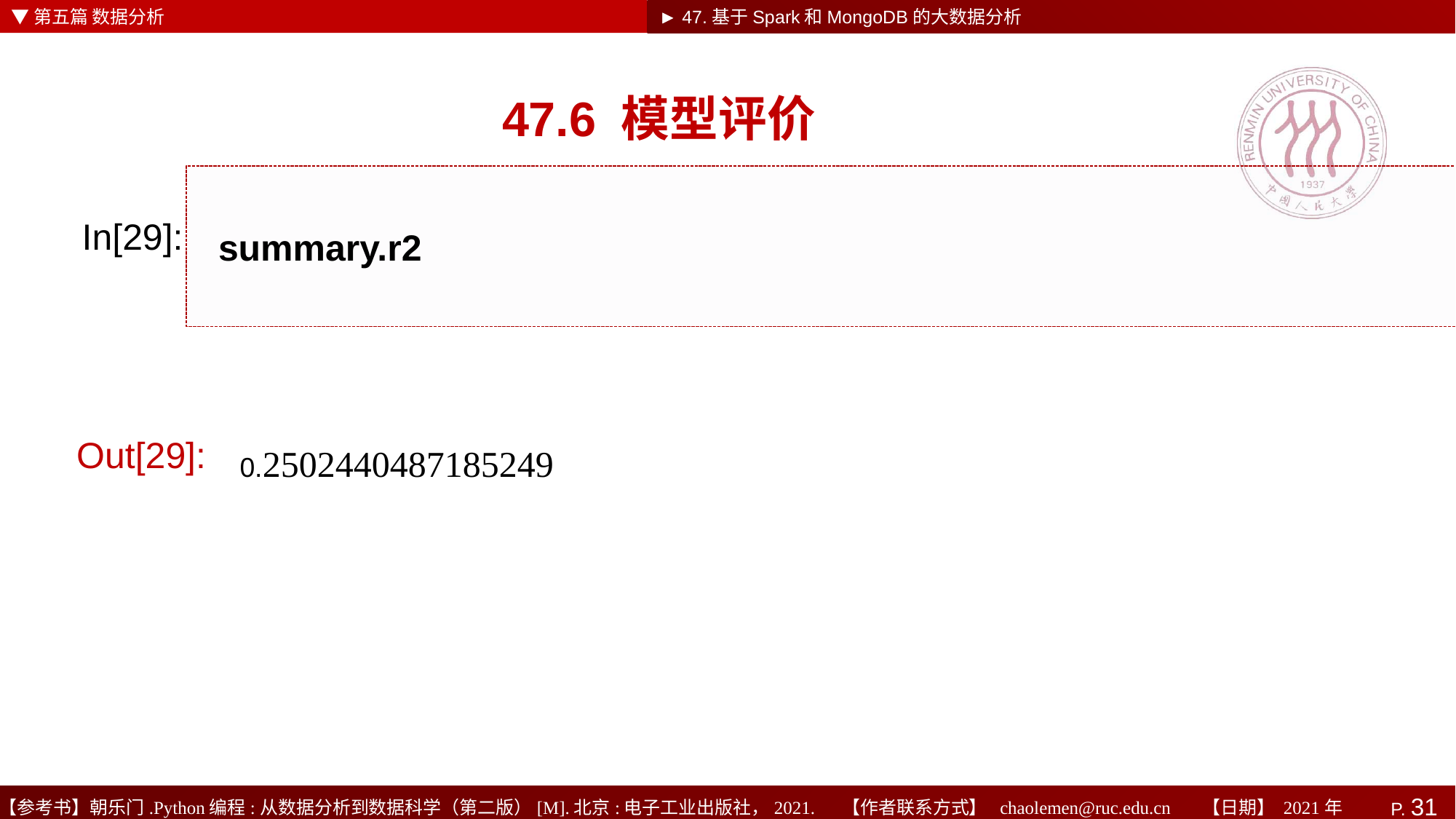

▼第五篇 数据分析
►
► 47.基于Spark和MongoDB的大数据分析
# 47.6 模型评价
summary.r2
In[29]:
Out[29]:
0.2502440487185249